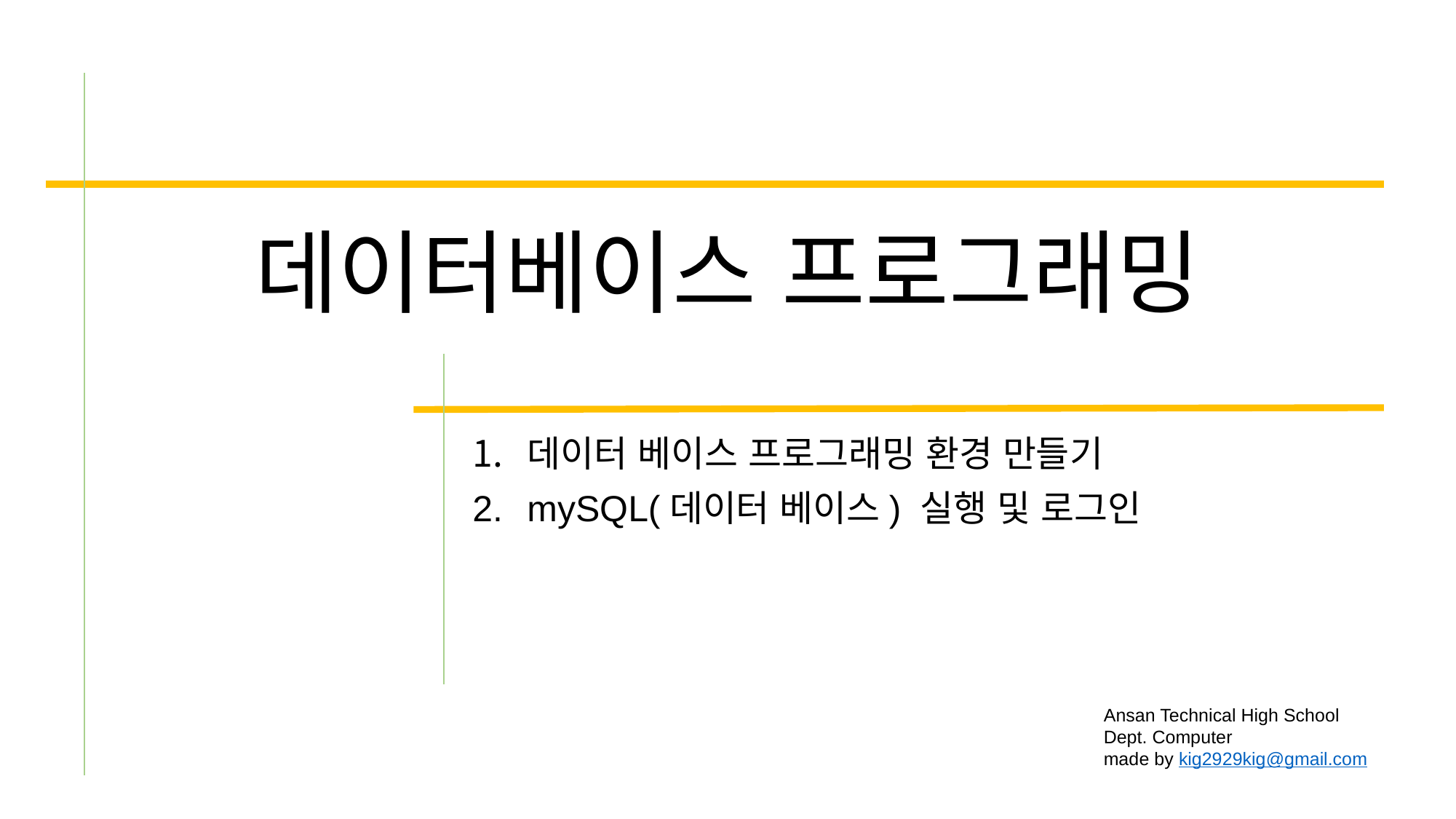

# 데이터베이스 프로그래밍
데이터 베이스 프로그래밍 환경 만들기
mySQL(데이터 베이스) 실행 및 로그인
Ansan Technical High School
Dept. Computer
made by kig2929kig@gmail.com